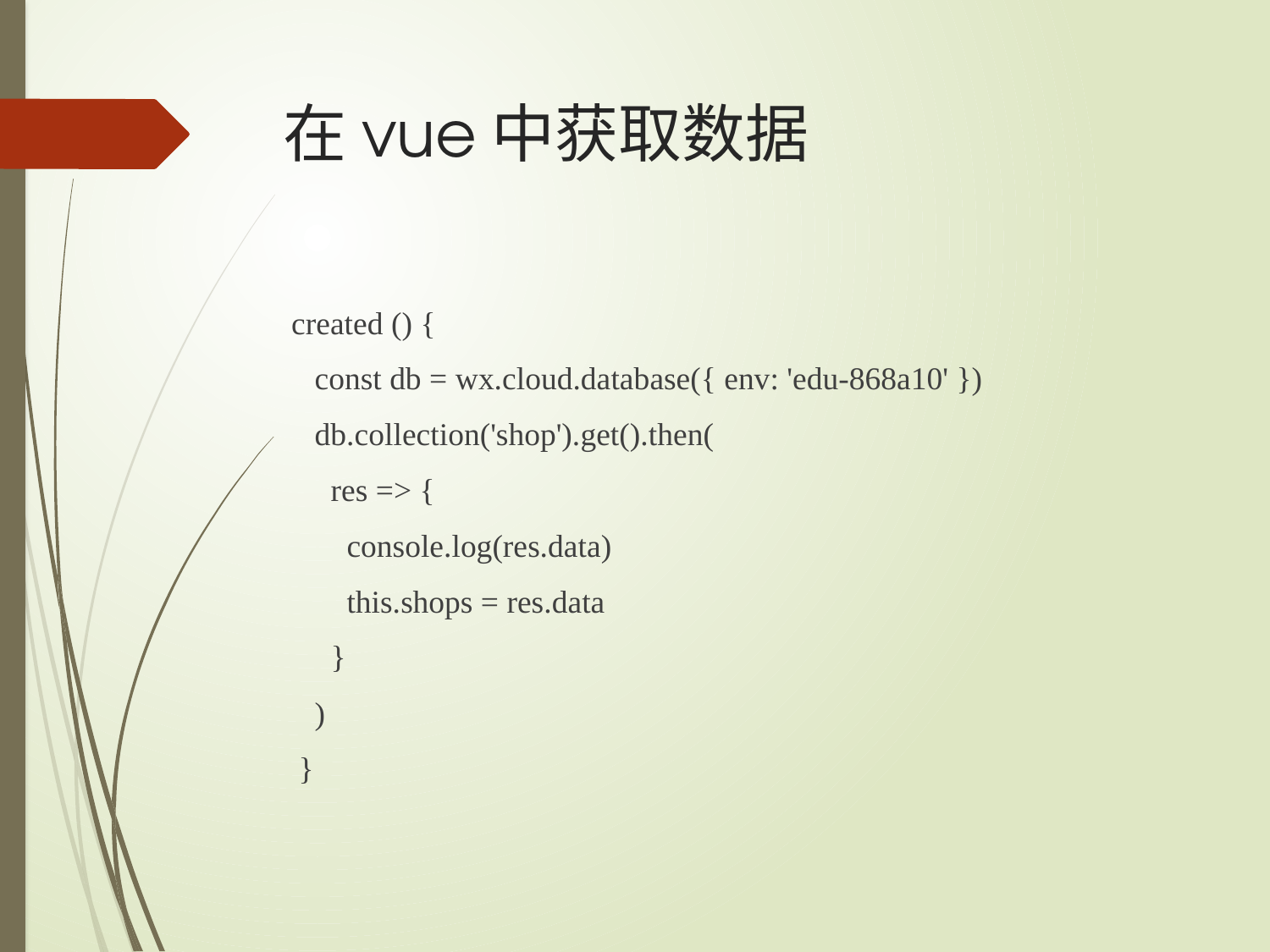

# 在vue中获取数据
 created () {
    const db = wx.cloud.database({ env: 'edu-868a10' })
    db.collection('shop').get().then(
      res => {
        console.log(res.data)
        this.shops = res.data
      }
    )
  }